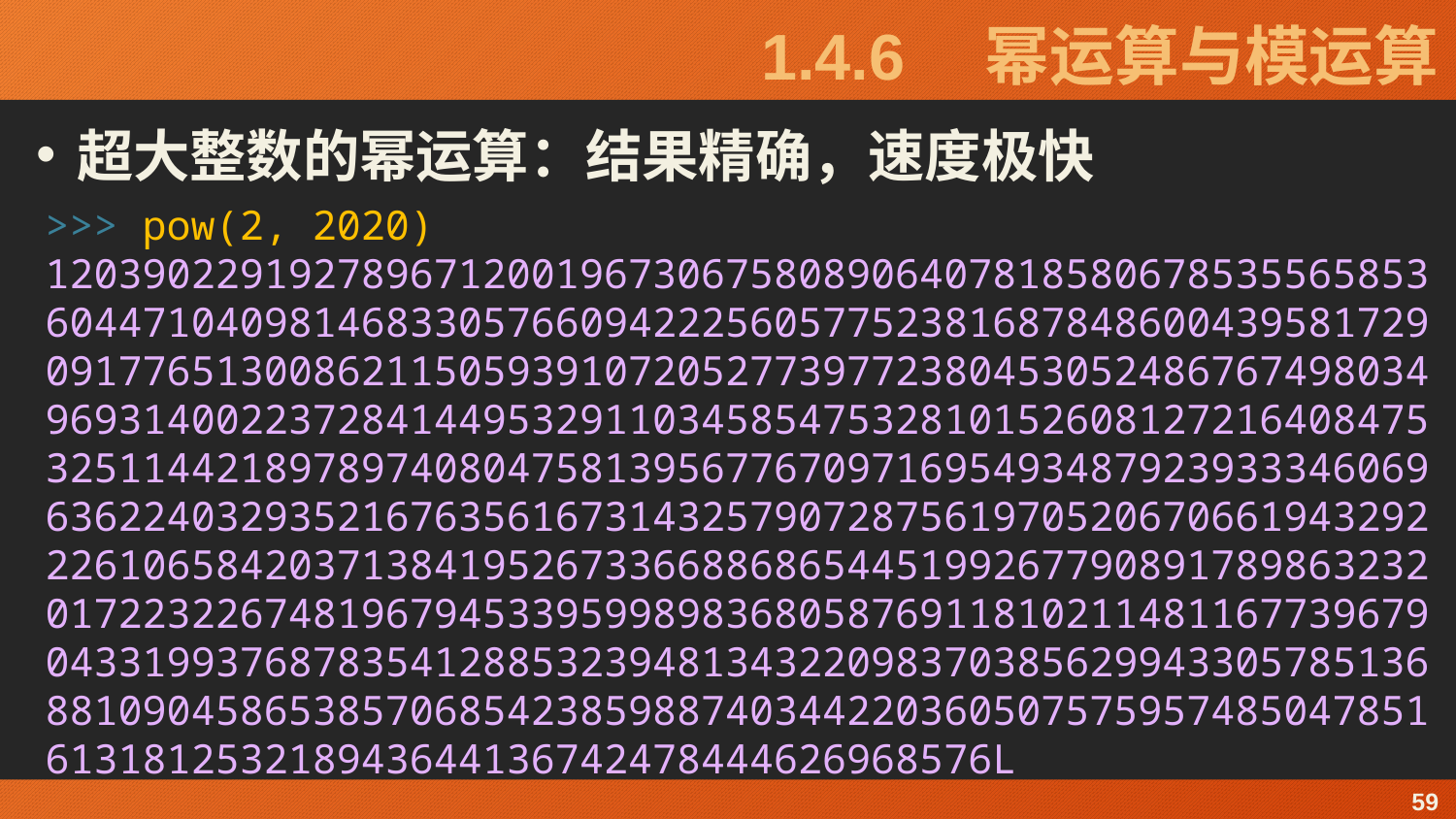

# 1.4.6　幂运算与模运算
超大整数的幂运算：结果精确，速度极快
>>> pow(2, 2020)
120390229192789671200196730675808906407818580678535565853604471040981468330576609422256057752381687848600439581729091776513008621150593910720527739772380453052486767498034969314002237284144953291103458547532810152608127216408475325114421897897408047581395677670971695493487923933346069636224032935216763561673143257907287561970520670661943292226106584203713841952673366886865445199267790891789863232017223226748196794533959989836805876911810211481167739679043319937687835412885323948134322098370385629943305785136881090458653857068542385988740344220360507575957485047851613181253218943644136742478444626968576L
59